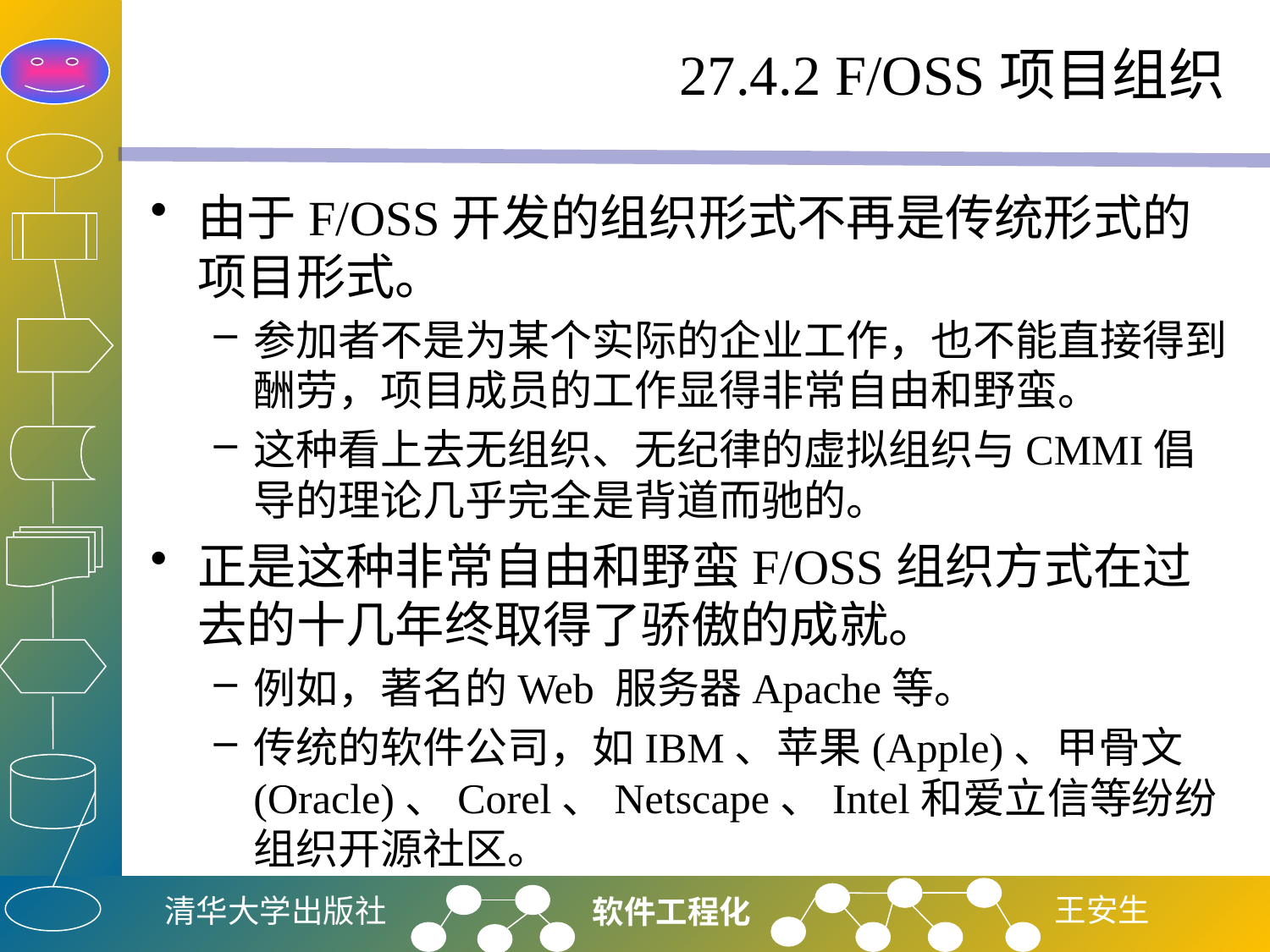

# 27.4.2 F/OSS项目组织
由于F/OSS开发的组织形式不再是传统形式的项目形式。
参加者不是为某个实际的企业工作，也不能直接得到酬劳，项目成员的工作显得非常自由和野蛮。
这种看上去无组织、无纪律的虚拟组织与CMMI倡导的理论几乎完全是背道而驰的。
正是这种非常自由和野蛮F/OSS组织方式在过去的十几年终取得了骄傲的成就。
例如，著名的Web 服务器Apache等。
传统的软件公司，如IBM、苹果(Apple)、甲骨文(Oracle)、Corel、Netscape、Intel和爱立信等纷纷组织开源社区。